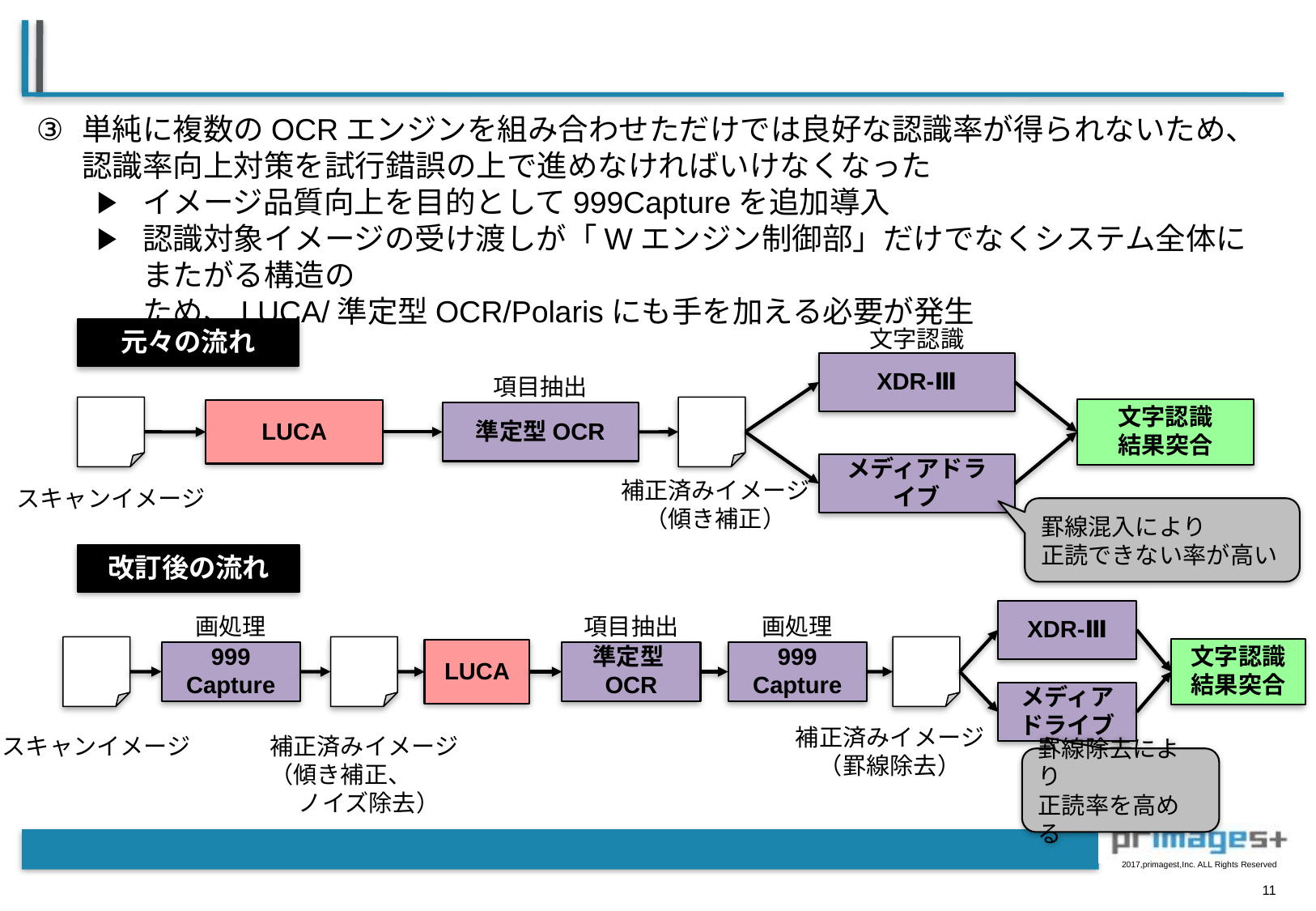

単純に複数のOCRエンジンを組み合わせただけでは良好な認識率が得られないため、認識率向上対策を試行錯誤の上で進めなければいけなくなった
イメージ品質向上を目的として999Captureを追加導入
認識対象イメージの受け渡しが「Wエンジン制御部」だけでなくシステム全体にまたがる構造の
ため、LUCA/準定型OCR/Polarisにも手を加える必要が発生
文字認識
元々の流れ
XDR-Ⅲ
項目抽出

文字認識
結果突合
LUCA
準定型OCR
メディアドライブ
補正済みイメージ
（傾き補正）
スキャンイメージ
罫線混入により
正読できない率が高い
改訂後の流れ
XDR-Ⅲ
画処理
項目抽出
画処理

文字認識
結果突合
LUCA
999
Capture
準定型OCR
999
Capture
メディア
ドライブ
補正済みイメージ
（罫線除去）
スキャンイメージ
補正済みイメージ
（傾き補正、
　 ノイズ除去）
罫線除去により
正読率を高める
11